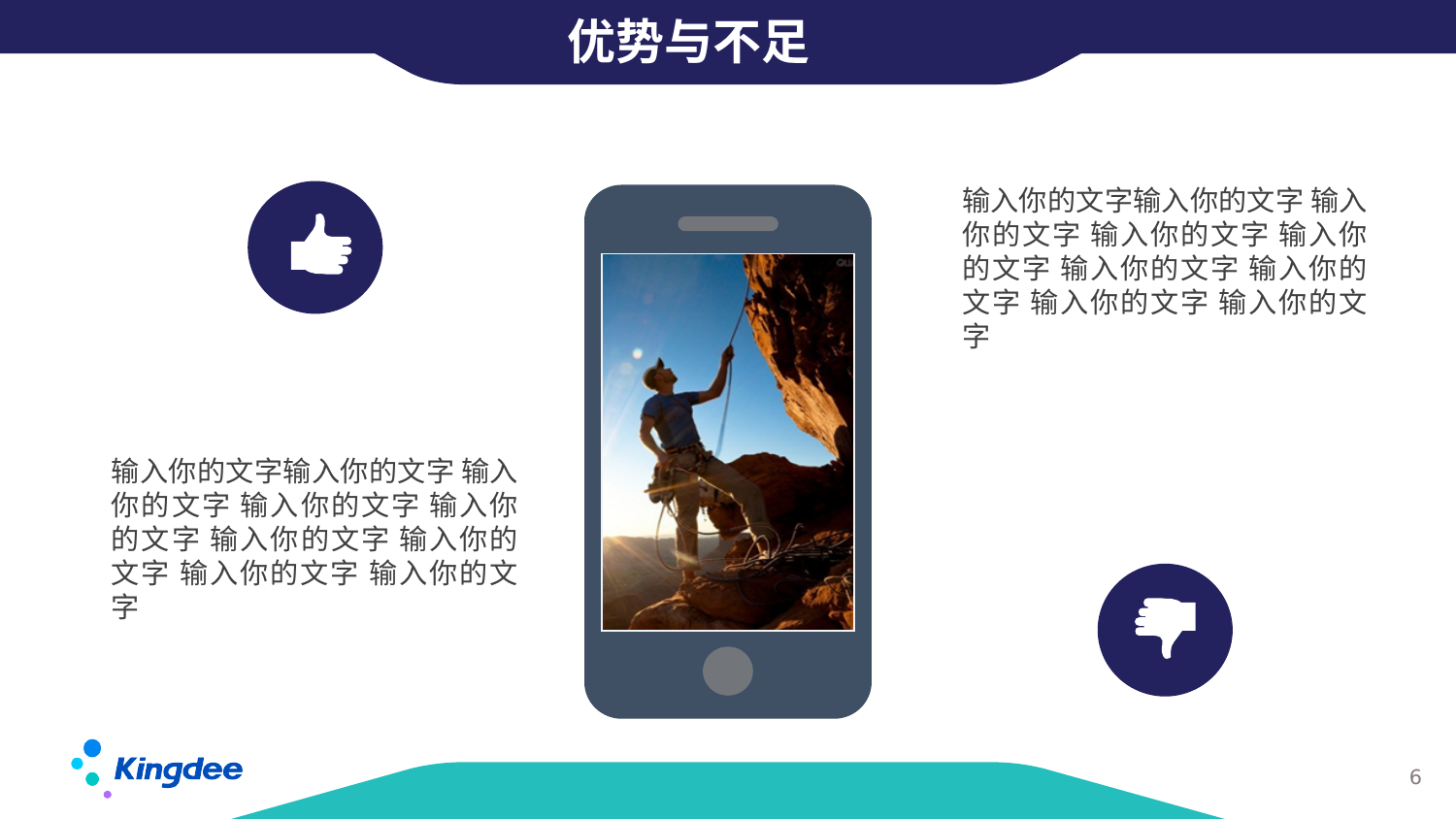

优势与不足
输入你的文字输入你的文字 输入你的文字 输入你的文字 输入你的文字 输入你的文字 输入你的文字 输入你的文字 输入你的文字

输入你的文字输入你的文字 输入你的文字 输入你的文字 输入你的文字 输入你的文字 输入你的文字 输入你的文字 输入你的文字